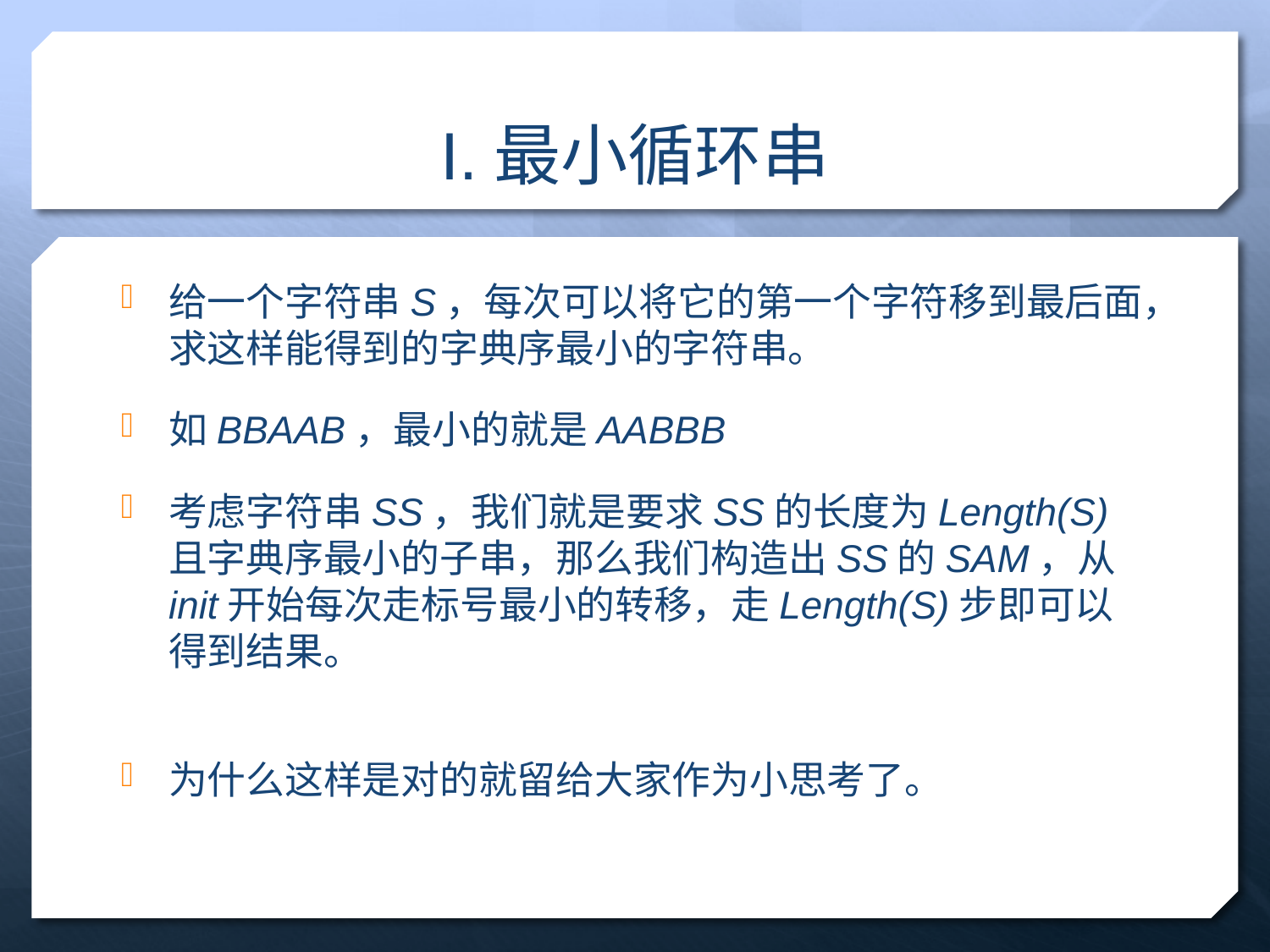

# I.最小循环串
给一个字符串S，每次可以将它的第一个字符移到最后面，求这样能得到的字典序最小的字符串。
如BBAAB，最小的就是AABBB
考虑字符串SS，我们就是要求SS的长度为Length(S)且字典序最小的子串，那么我们构造出SS的SAM，从init开始每次走标号最小的转移，走Length(S)步即可以得到结果。
为什么这样是对的就留给大家作为小思考了。